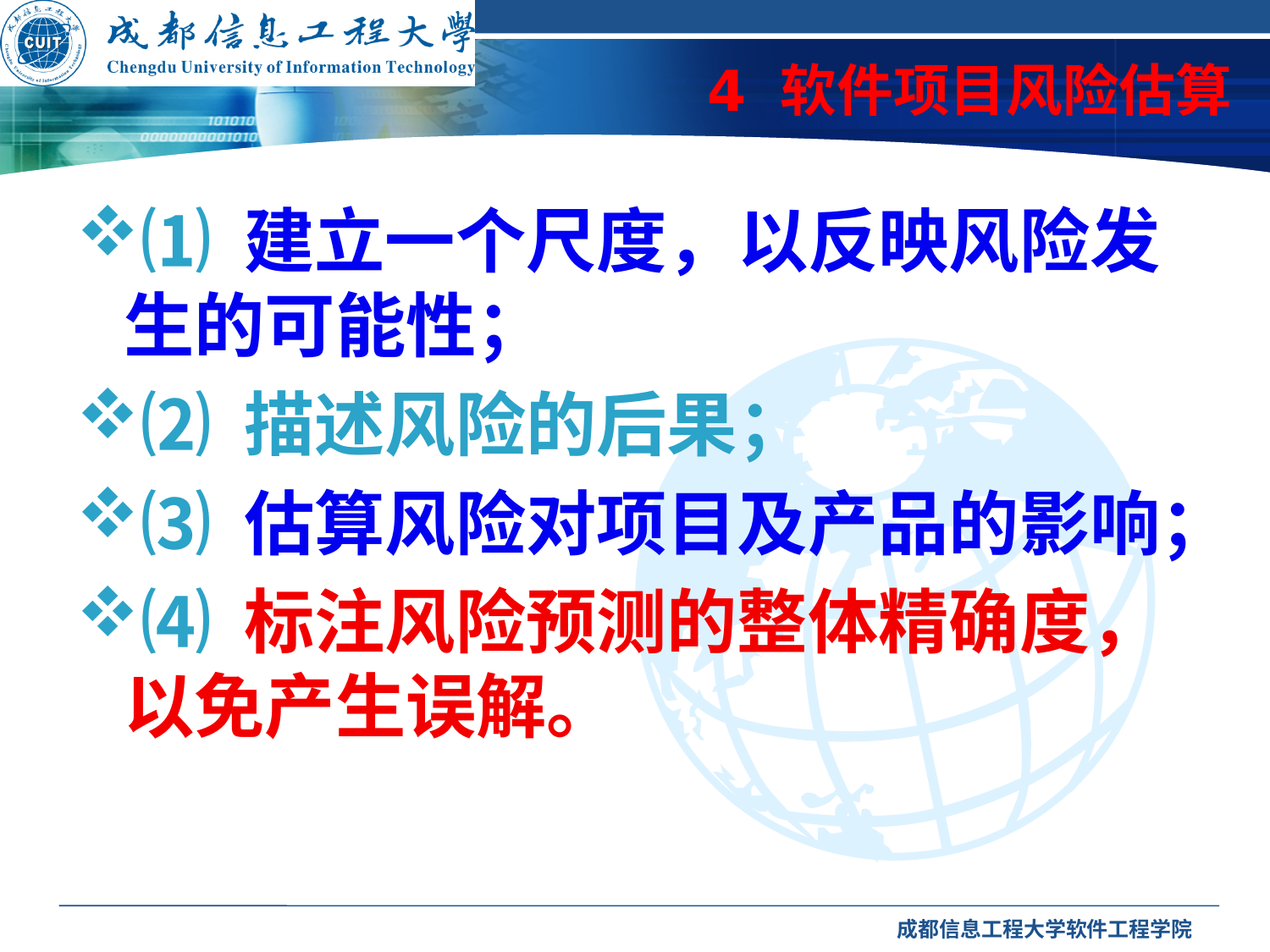

# 4 软件项目风险估算
⑴ 建立一个尺度，以反映风险发生的可能性；
⑵ 描述风险的后果；
⑶ 估算风险对项目及产品的影响；
⑷ 标注风险预测的整体精确度，以免产生误解。